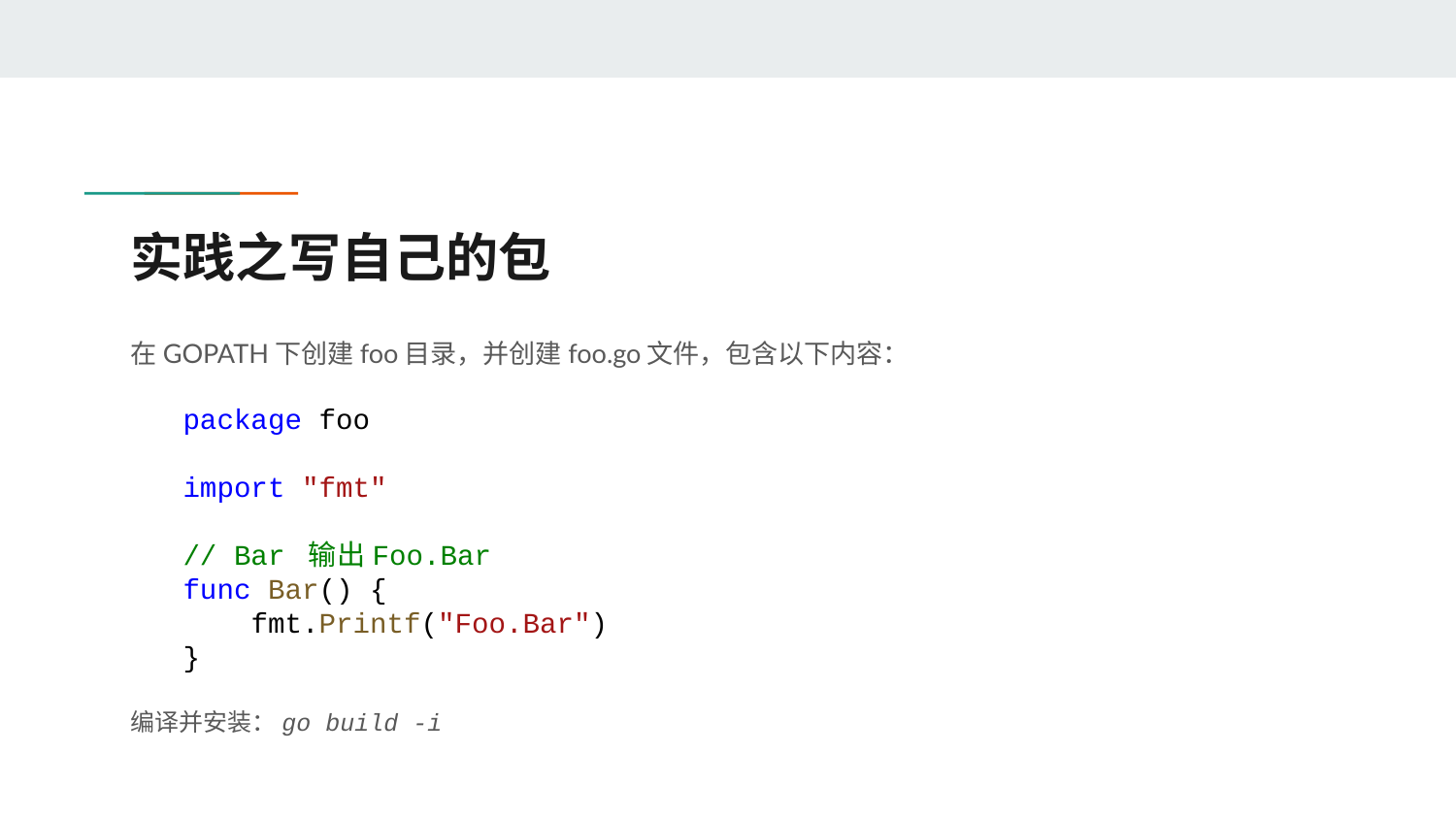

# 实践之写自己的包
在GOPATH下创建foo目录，并创建foo.go文件，包含以下内容：
package foo

import "fmt"

// Bar 输出Foo.Bar
func Bar() {
    fmt.Printf("Foo.Bar")
}

编译并安装：go build -i